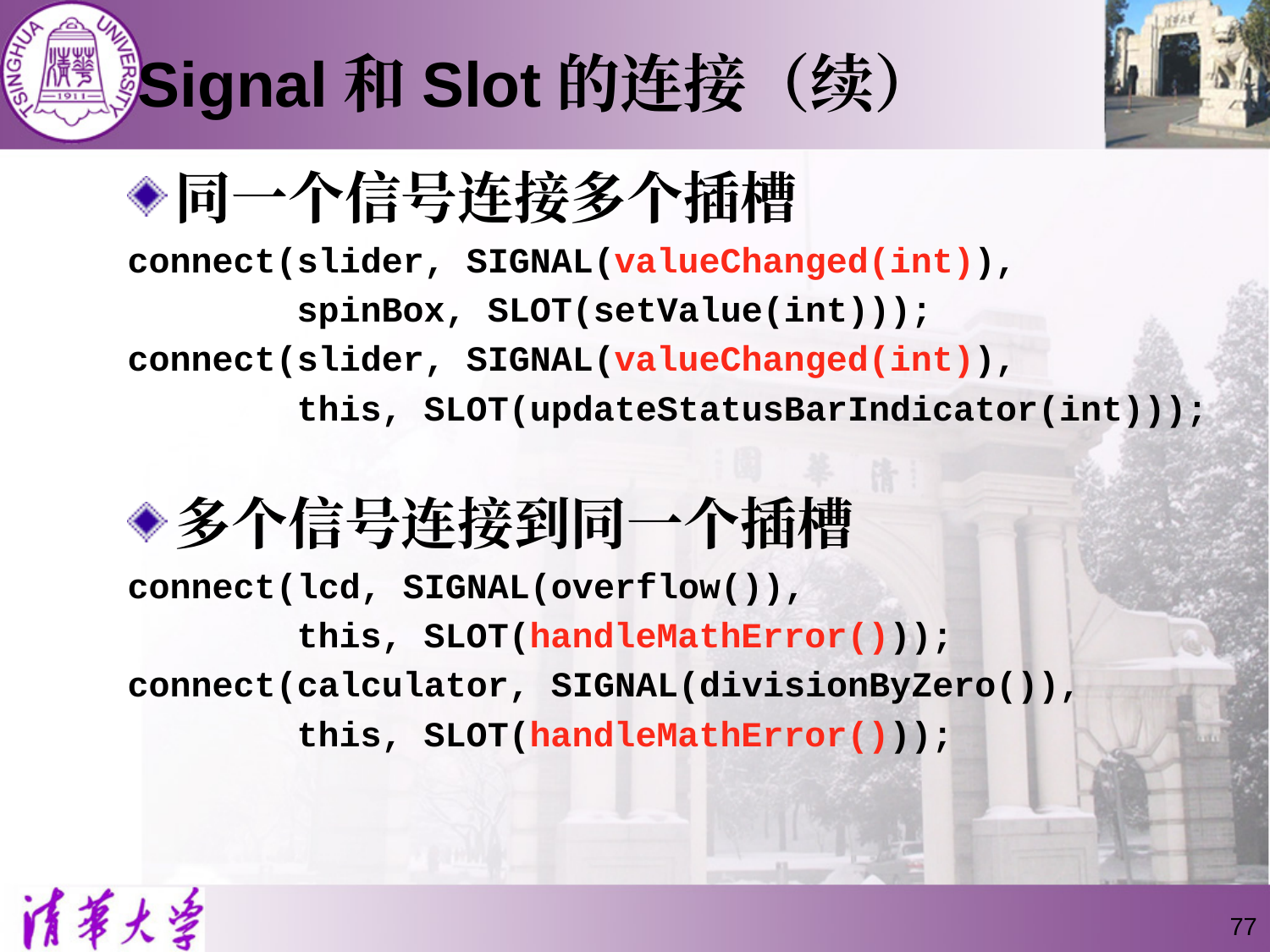

# Signal和Slot的连接（续）
同一个信号连接多个插槽
connect(slider, SIGNAL(valueChanged(int)),
        spinBox, SLOT(setValue(int)));
connect(slider, SIGNAL(valueChanged(int)),
        this, SLOT(updateStatusBarIndicator(int)));

多个信号连接到同一个插槽
connect(lcd, SIGNAL(overflow()),
        this, SLOT(handleMathError()));
connect(calculator, SIGNAL(divisionByZero()),
        this, SLOT(handleMathError()));
77